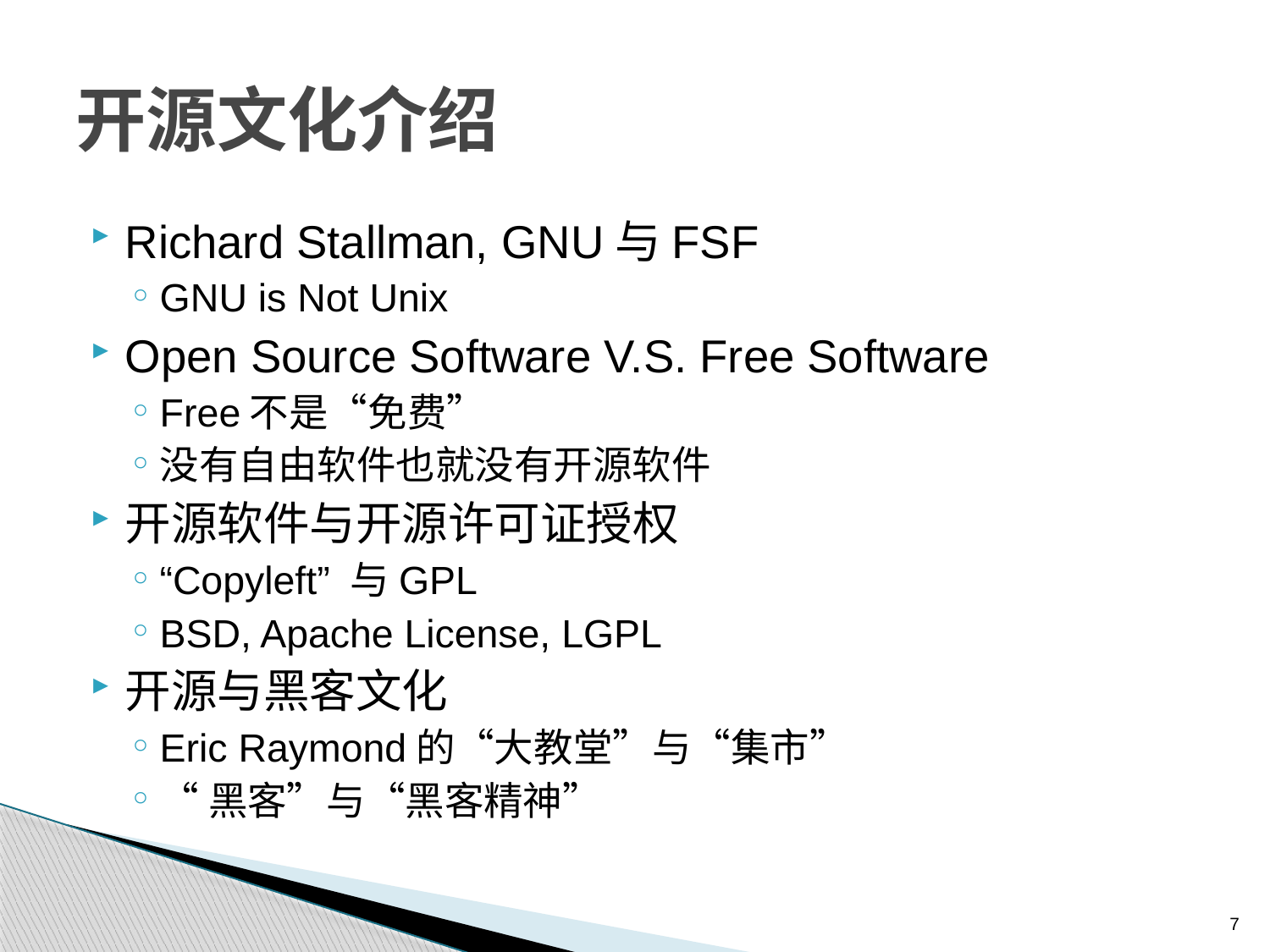

# 开源文化介绍
Richard Stallman, GNU与FSF
GNU is Not Unix
Open Source Software V.S. Free Software
Free不是“免费”
没有自由软件也就没有开源软件
开源软件与开源许可证授权
“Copyleft” 与GPL
BSD, Apache License, LGPL
开源与黑客文化
Eric Raymond的“大教堂”与“集市”
“黑客”与“黑客精神”

7